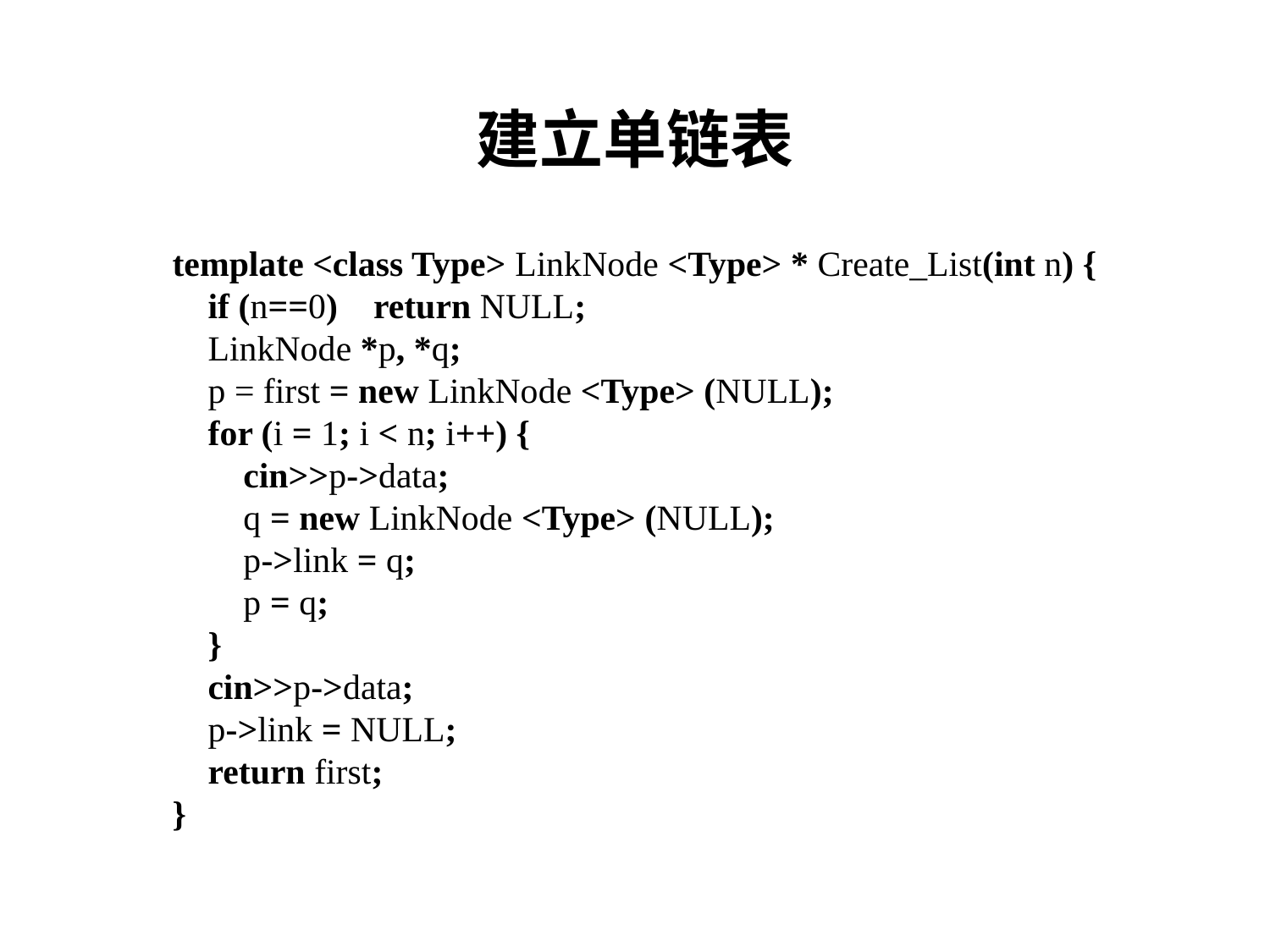

# 建立单链表
template <class Type> LinkNode <Type> * Create_List(int n) {
    if (n==0)    return NULL;
    LinkNode *p, *q;
    p = first = new LinkNode <Type> (NULL);
    for (i = 1; i < n; i++) {
        cin>>p->data;
        q = new LinkNode <Type> (NULL);
        p->link = q;
        p = q;
    }
    cin>>p->data;
    p->link = NULL;
    return first;
}